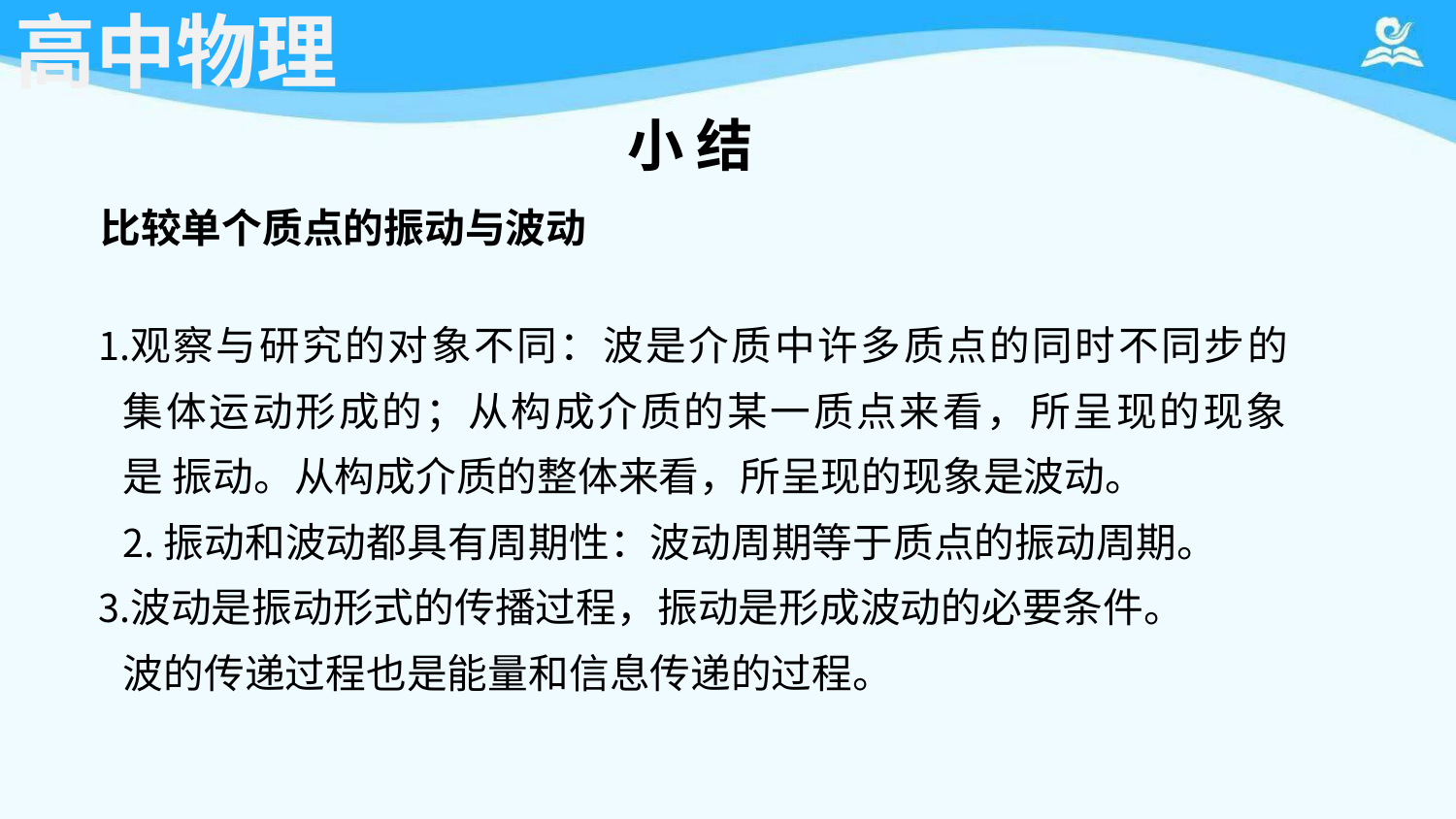

# 高中物理
小 结
比较单个质点的振动与波动

观察与研究的对象不同：波是介质中许多质点的同时不同步的 集体运动形成的；从构成介质的某一质点来看，所呈现的现象是 振动。从构成介质的整体来看，所呈现的现象是波动。
振动和波动都具有周期性：波动周期等于质点的振动周期。
波动是振动形式的传播过程，振动是形成波动的必要条件。 波的传递过程也是能量和信息传递的过程。